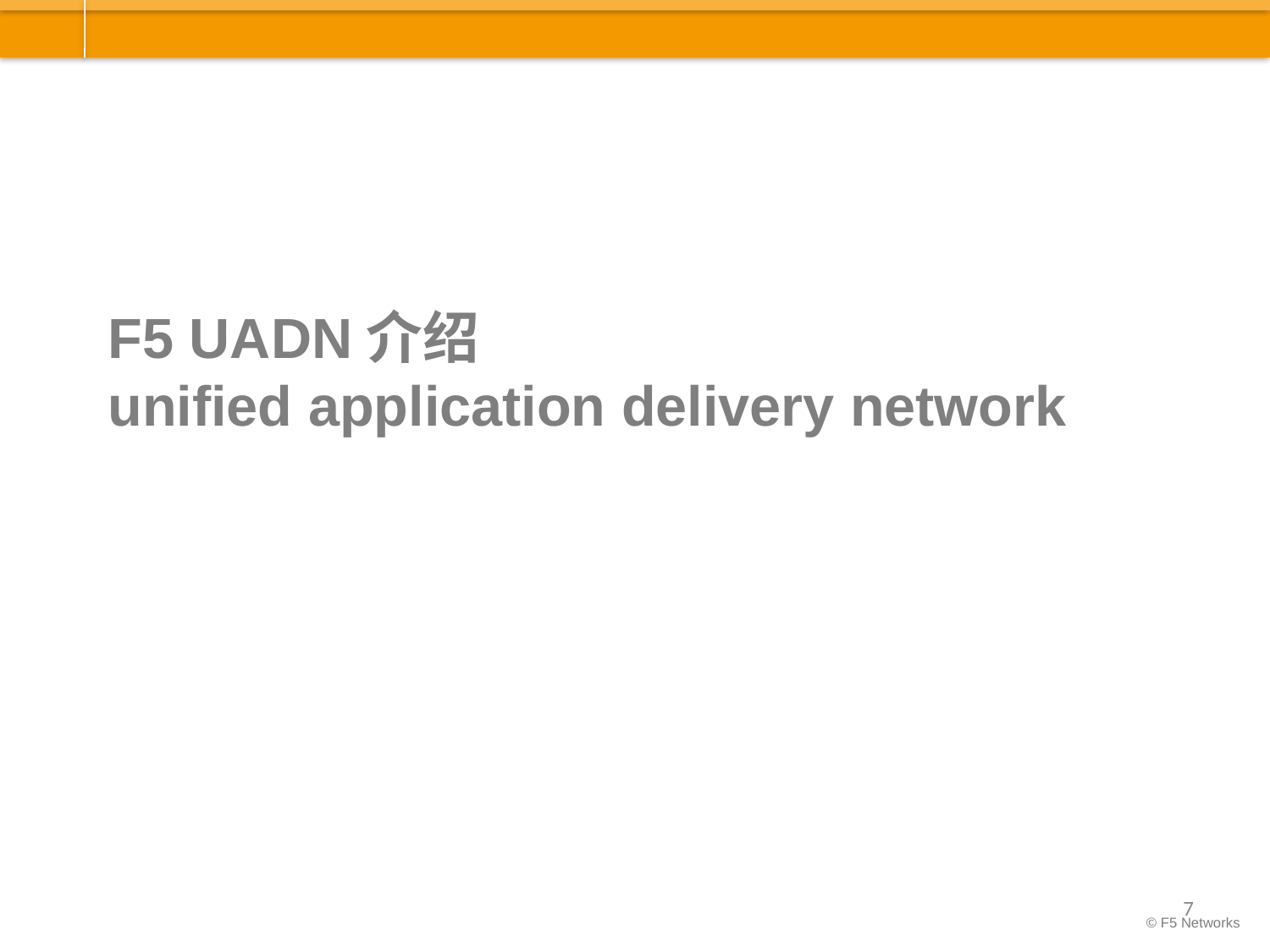

# F5 UADN介绍 unified application delivery network
7